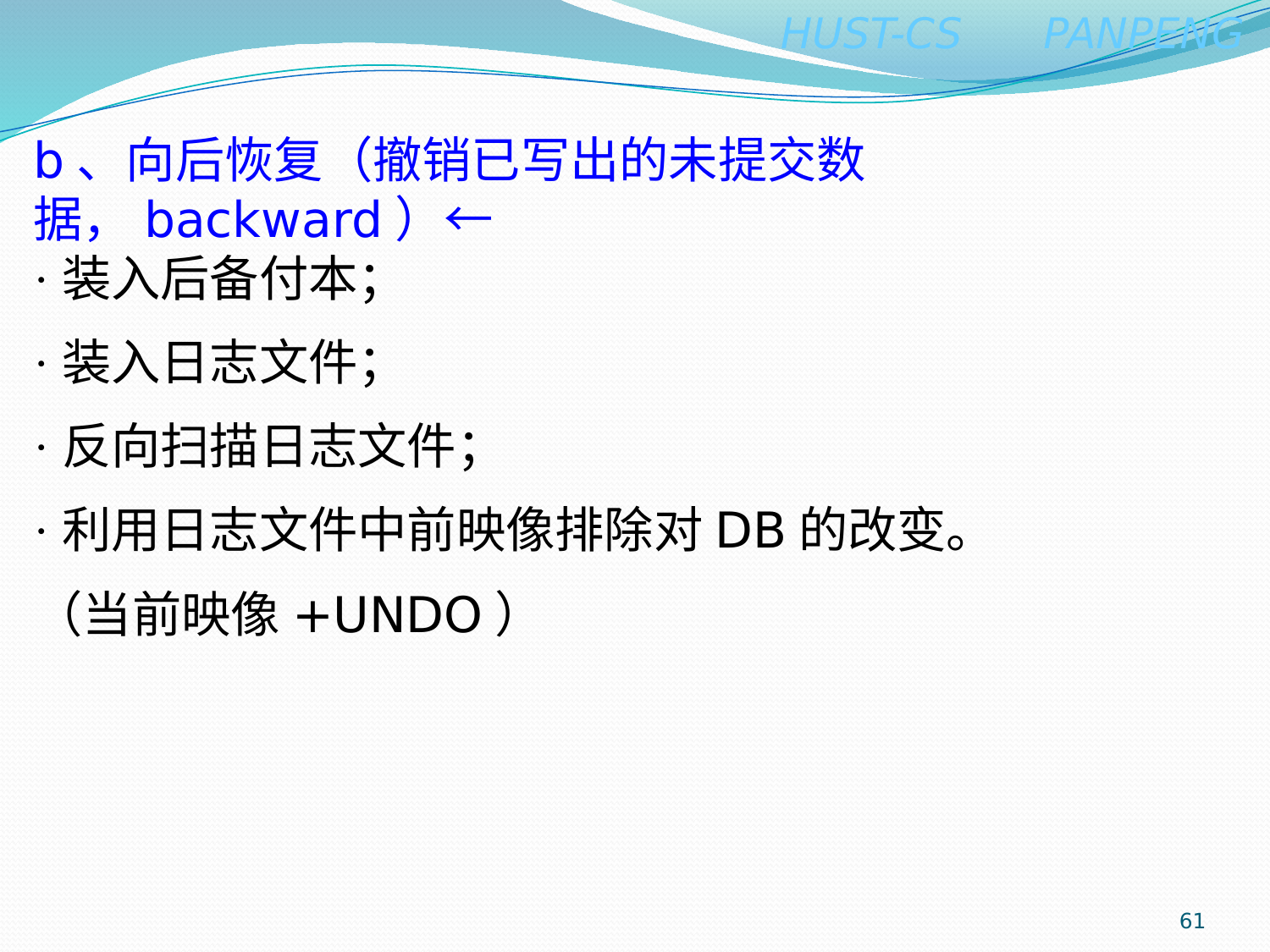

b、向后恢复（撤销已写出的未提交数据，backward）←
·装入后备付本；
·装入日志文件；
·反向扫描日志文件；
·利用日志文件中前映像排除对DB的改变。
（当前映像+UNDO）
61